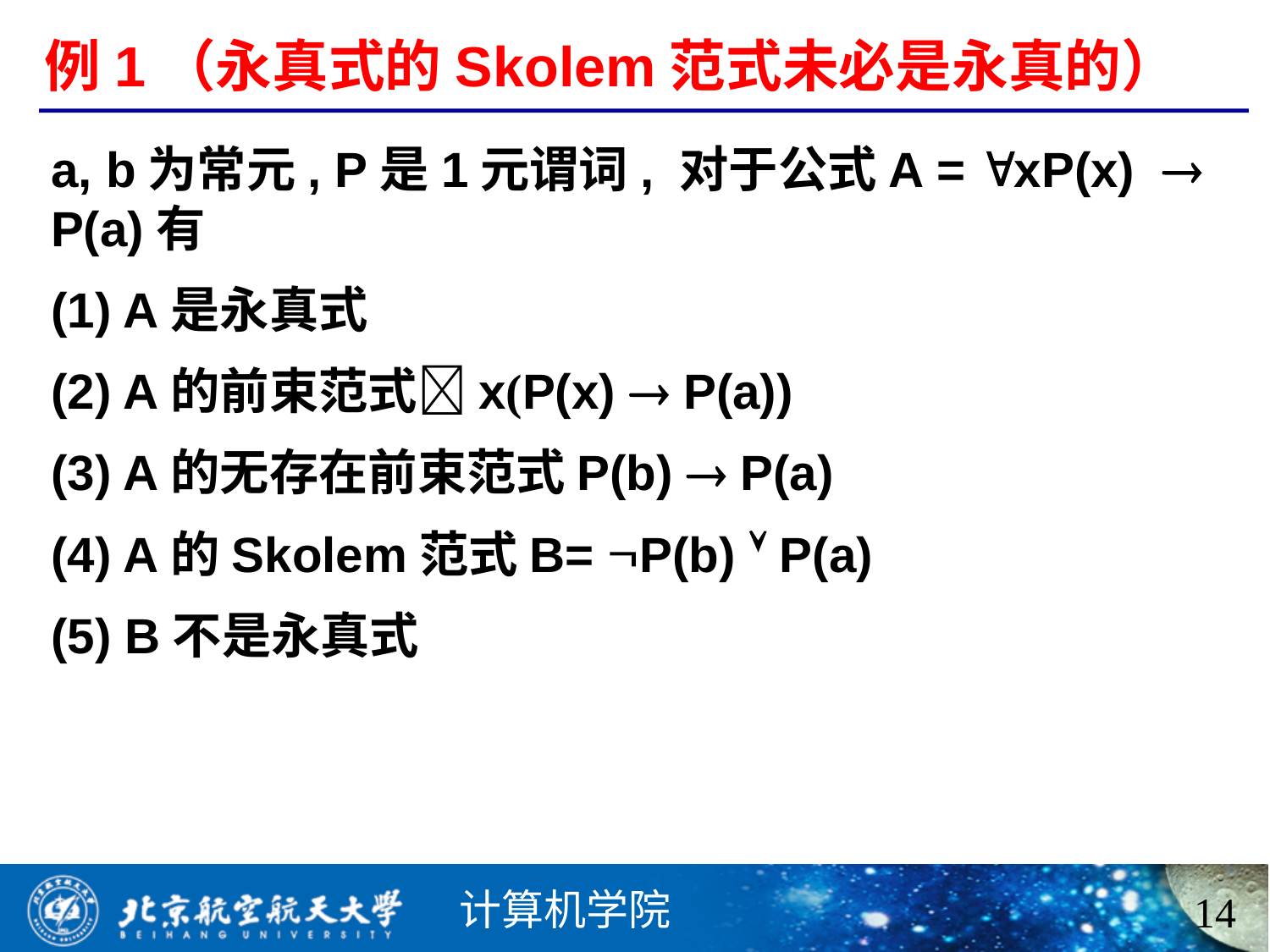

# 例1（永真式的Skolem范式未必是永真的）
a, b为常元, P是1元谓词, 对于公式A = ∀xP(x)  → P(a)有
(1) A是永真式
(2) A的前束范式∃x(P(x) → P(a))
(3) A的无存在前束范式P(b) → P(a)
(4) A的Skolem范式B= ¬P(b) ∨ P(a)
(5) B不是永真式